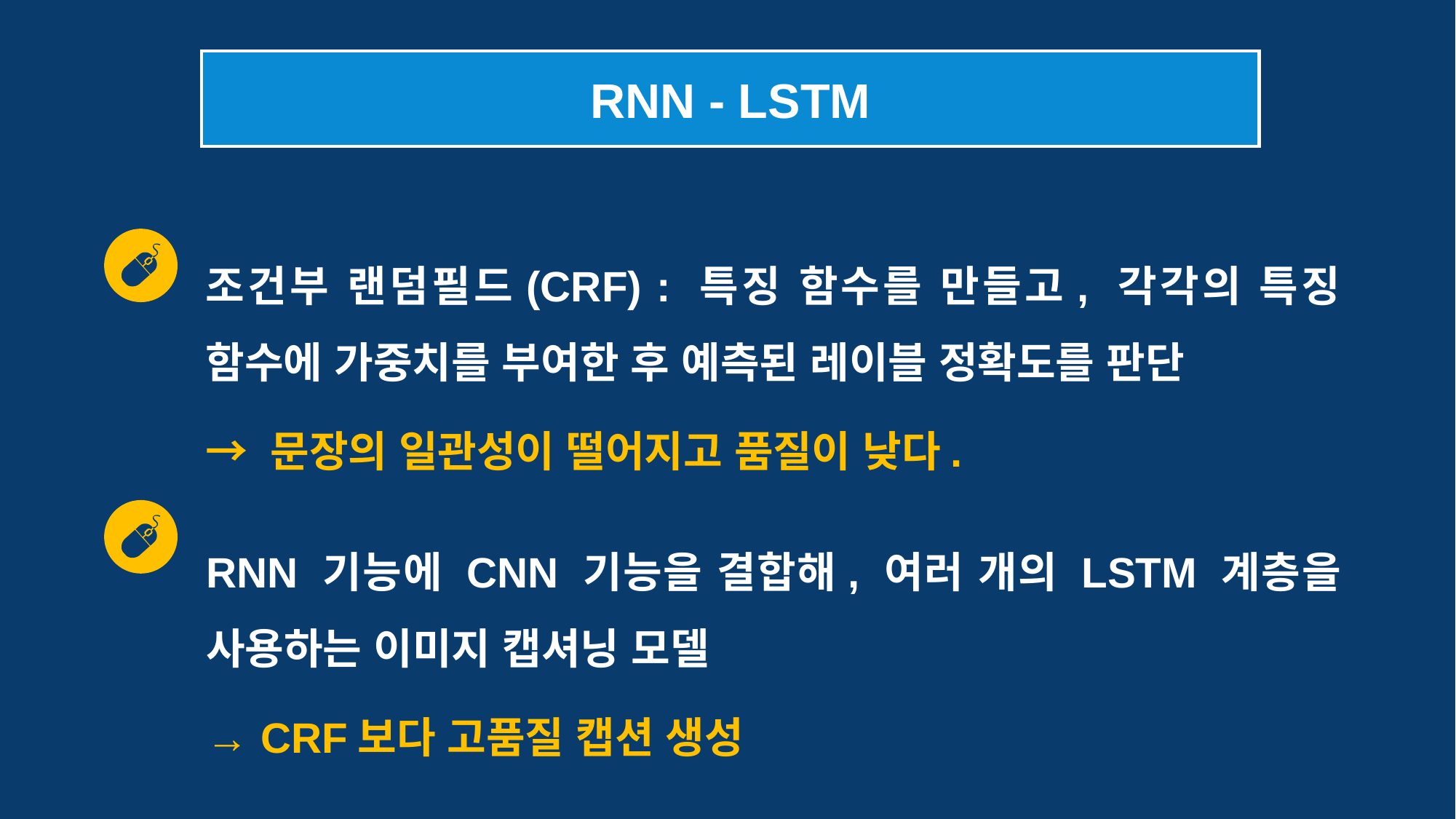

RNN - LSTM

조건부 랜덤필드(CRF) : 특징 함수를 만들고, 각각의 특징 함수에 가중치를 부여한 후 예측된 레이블 정확도를 판단
→ 문장의 일관성이 떨어지고 품질이 낮다.

RNN 기능에 CNN 기능을 결합해, 여러 개의 LSTM 계층을 사용하는 이미지 캡셔닝 모델
→ CRF보다 고품질 캡션 생성